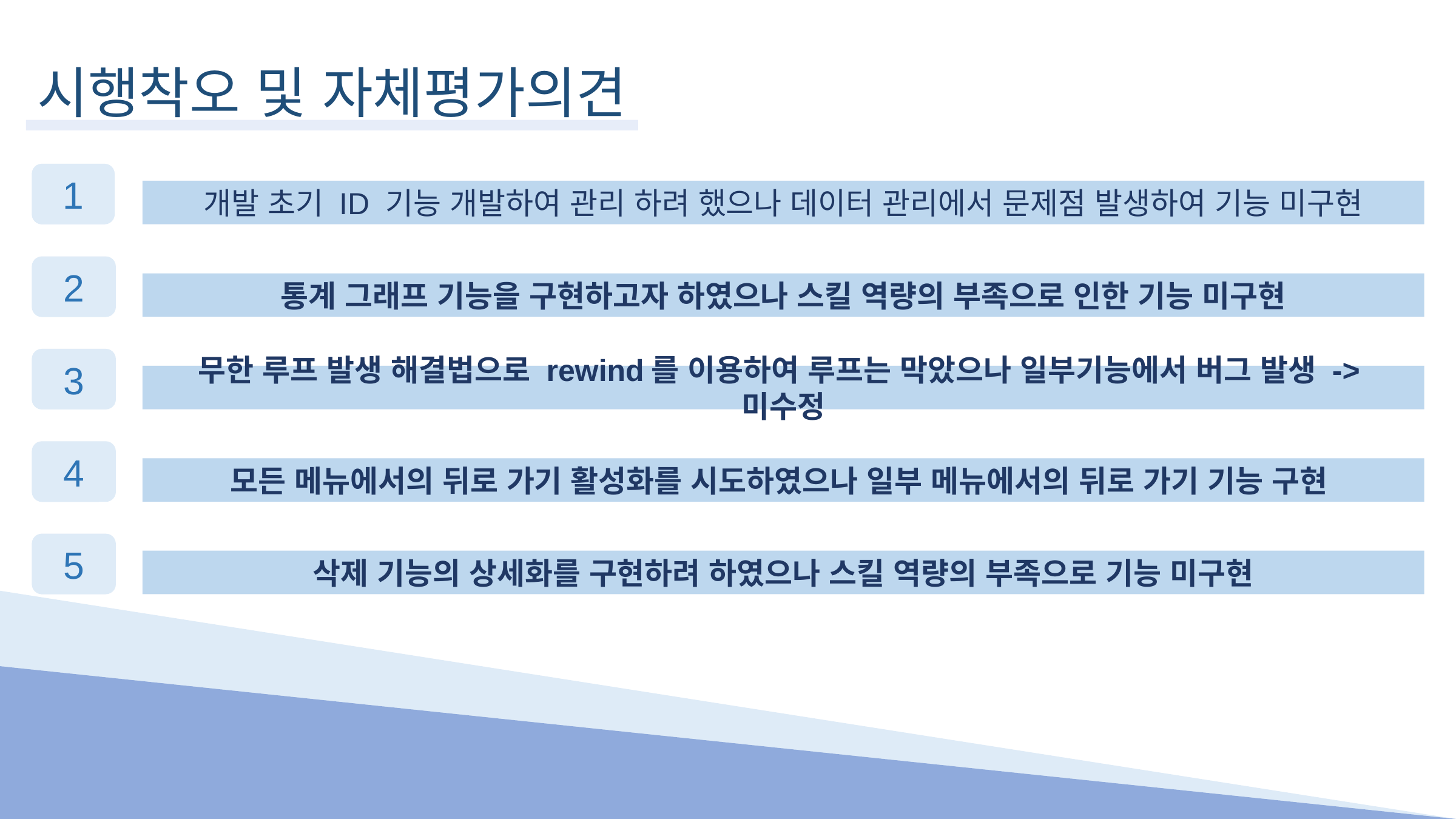

시행착오 및 자체평가의견
1
개발 초기 ID 기능 개발하여 관리 하려 했으나 데이터 관리에서 문제점 발생하여 기능 미구현
2
통계 그래프 기능을 구현하고자 하였으나 스킬 역량의 부족으로 인한 기능 미구현
3
무한 루프 발생 해결법으로 rewind를 이용하여 루프는 막았으나 일부기능에서 버그 발생 ->  미수정
4
모든 메뉴에서의 뒤로 가기 활성화를 시도하였으나 일부 메뉴에서의 뒤로 가기 기능 구현
5
삭제 기능의 상세화를 구현하려 하였으나 스킬 역량의 부족으로 기능 미구현